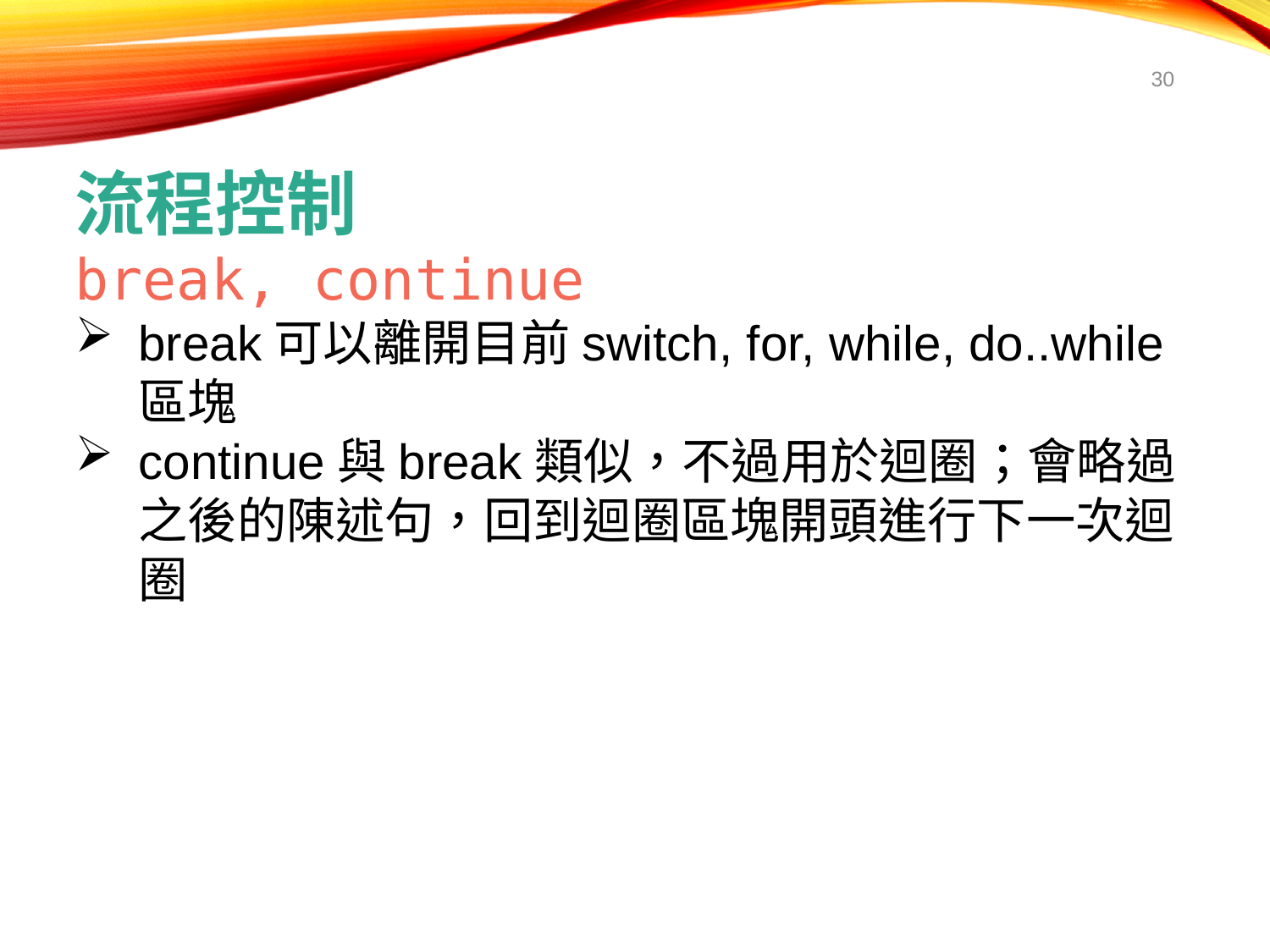

30
流程控制
break, continue
break可以離開目前switch, for, while, do..while區塊
continue與break類似，不過用於迴圈；會略過之後的陳述句，回到迴圈區塊開頭進行下一次迴圈